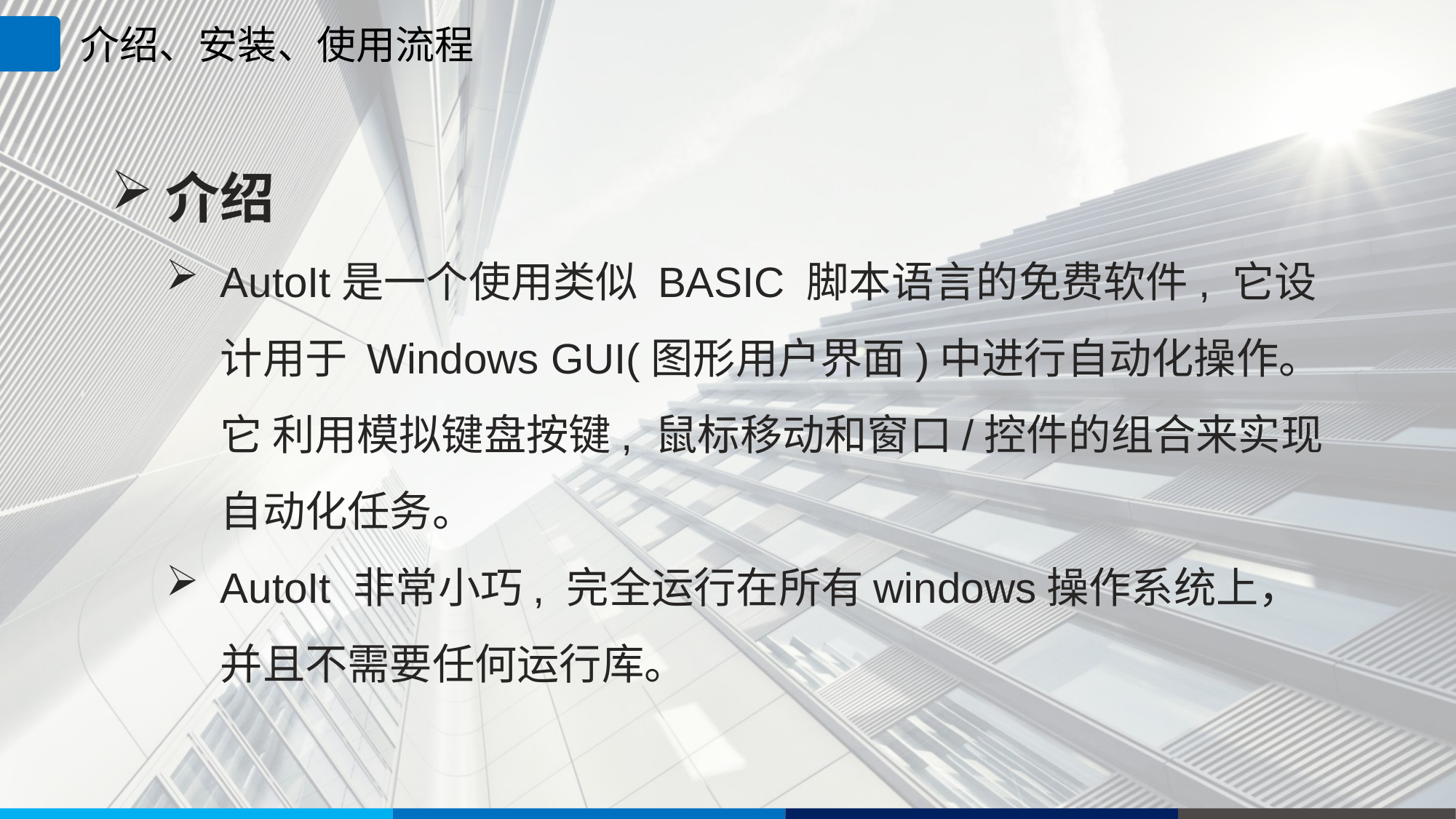

介绍、安装、使用流程

介绍
AutoIt是一个使用类似 BASIC 脚本语言的免费软件, 它设计用于 Windows GUI(图形用户界面)中进行自动化操作。它 利用模拟键盘按键, 鼠标移动和窗口/控件的组合来实现自动化任务。
AutoIt 非常小巧, 完全运行在所有windows操作系统上，并且不需要任何运行库。